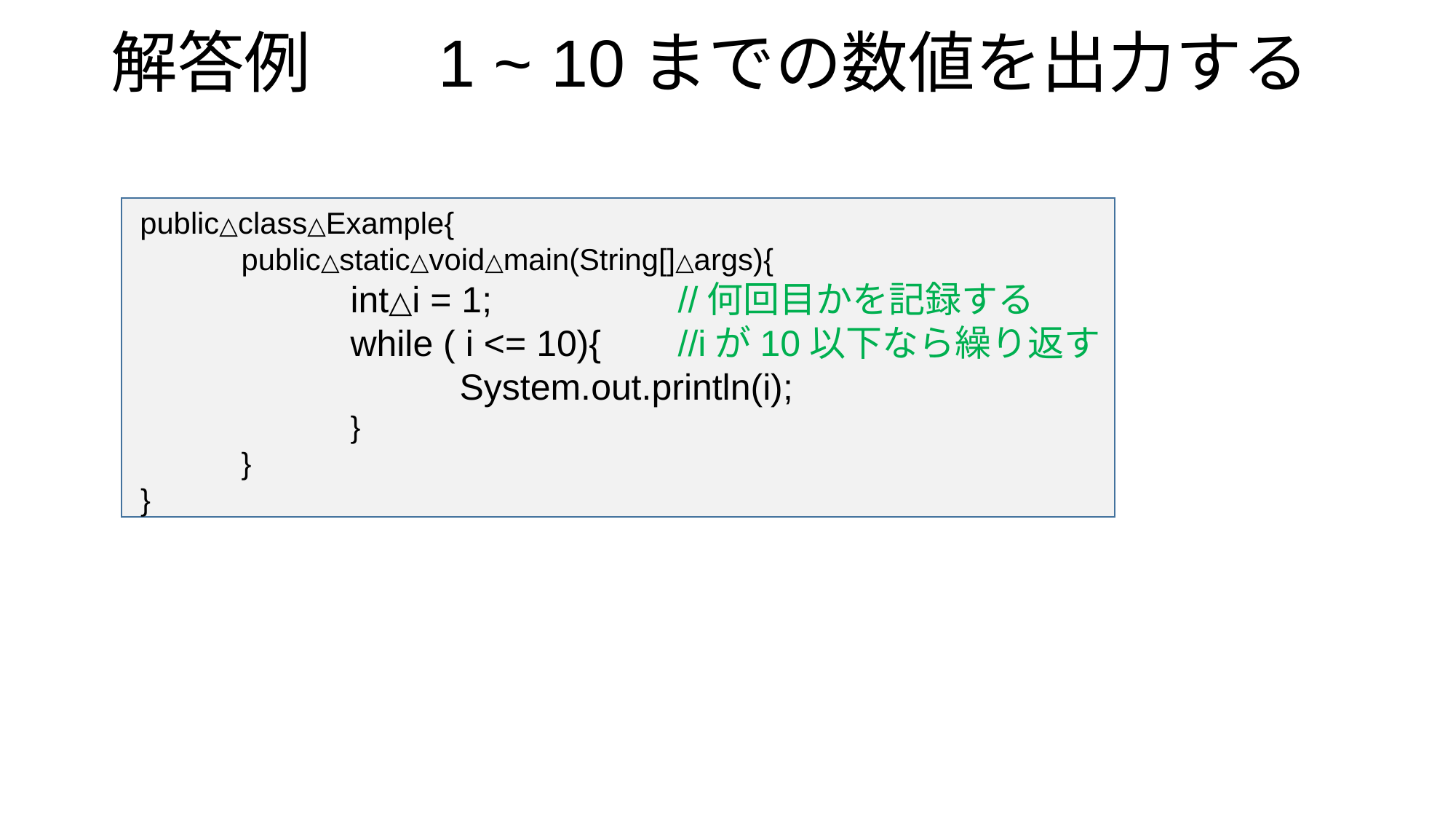

# 解答例		1 ~ 10までの数値を出力する
 public△class△Example{
 	public△static△void△main(String[]△args){
		int△i = 1;		//何回目かを記録する
		while ( i <= 10){	//iが10以下なら繰り返す
			System.out.println(i);
		}
	}
 }